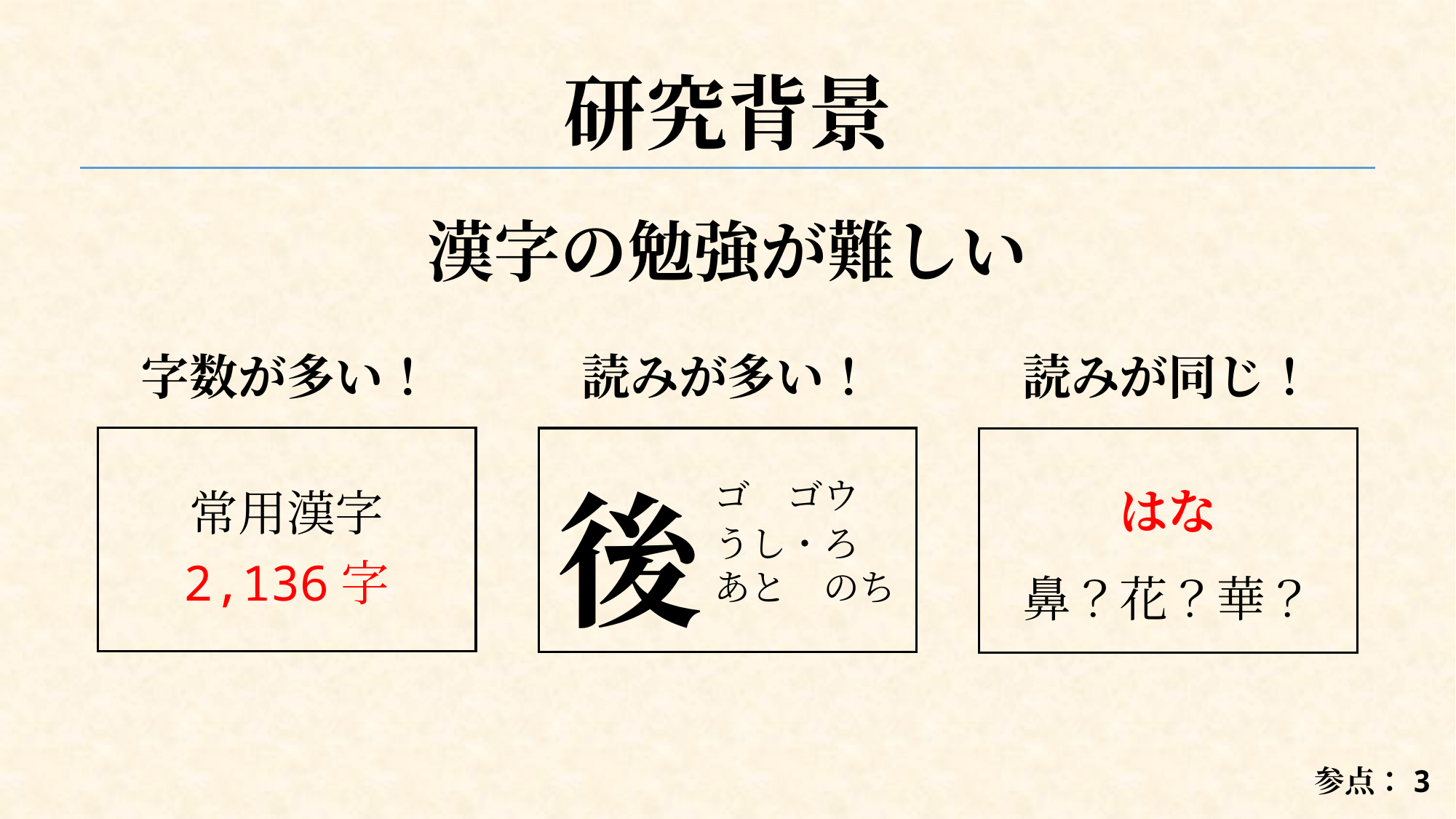

研究背景
漢字の勉強が難しい
字数が多い！
読みが同じ！
読みが多い！
はな
鼻？花？華？

後
ゴ　ゴウ
うし・ろ　
あと　のち

常用漢字
2,136字
参点：3